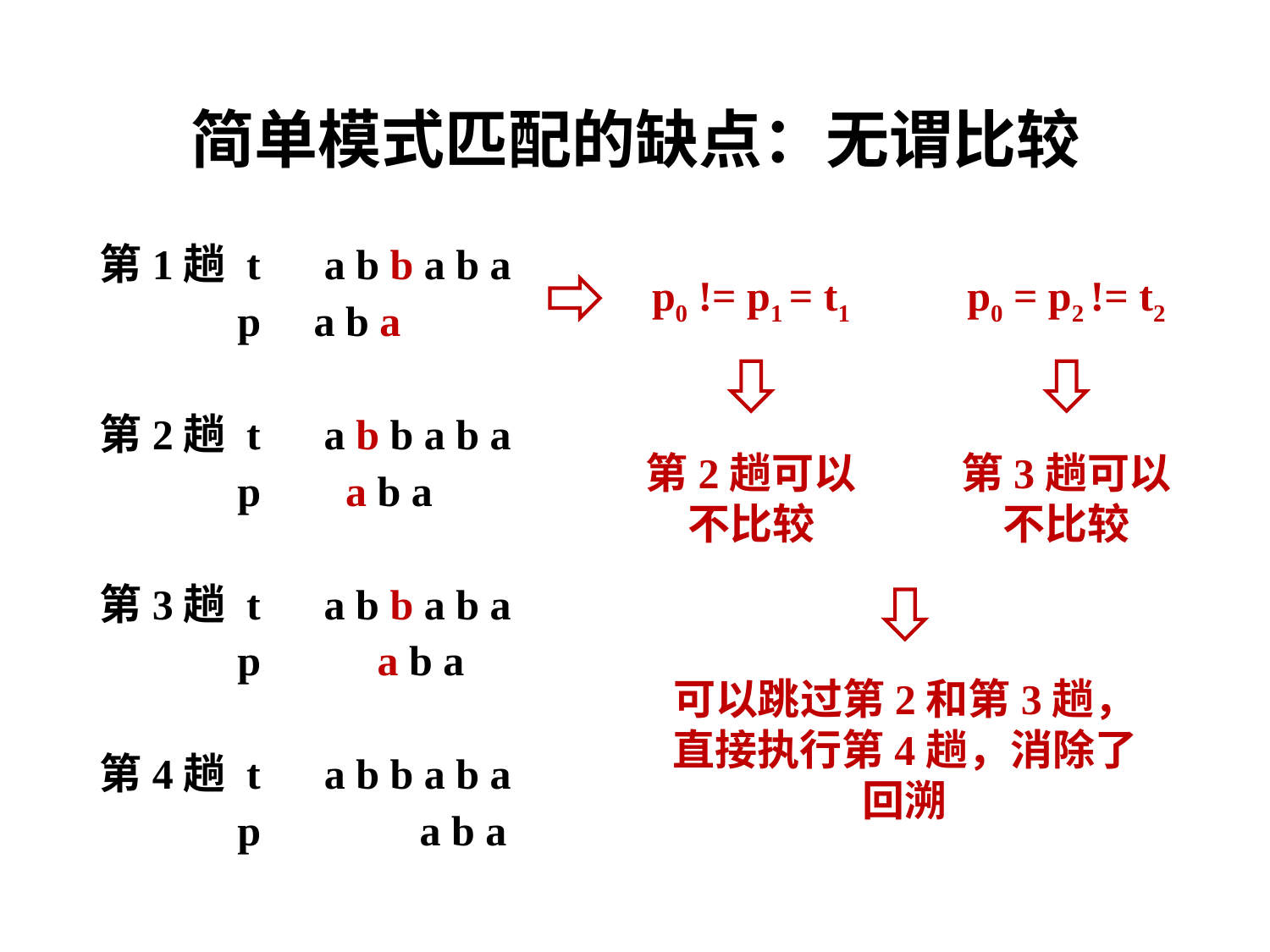

# 简单模式匹配的缺点：无谓比较
第1趟	 t      a b b a b a
             p     a b a

第2趟	 t      a b b a b a
	 p        a b a

第3趟	 t      a b b a b a
	 p           a b a

第4趟	 t      a b b a b a
	 p               a b a
p0 != p1 = t1
p0 = p2 != t2

第3趟可以不比较
第2趟可以不比较

可以跳过第2和第3趟，直接执行第4趟，消除了回溯